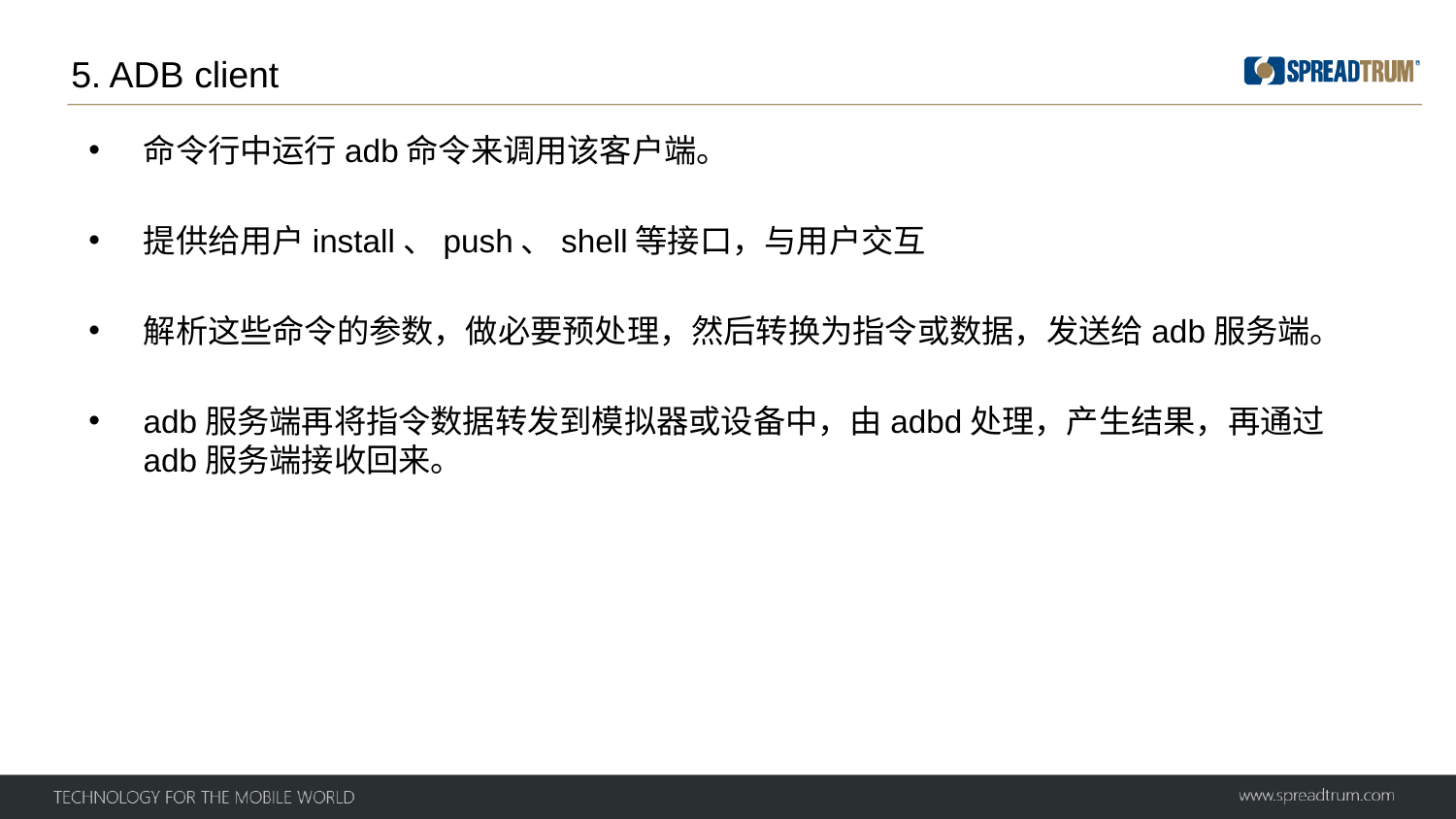

# 5. ADB client
命令行中运行adb命令来调用该客户端。

提供给用户install、push、shell等接口，与用户交互

解析这些命令的参数，做必要预处理，然后转换为指令或数据，发送给adb服务端。

adb服务端再将指令数据转发到模拟器或设备中，由adbd处理，产生结果，再通过adb服务端接收回来。